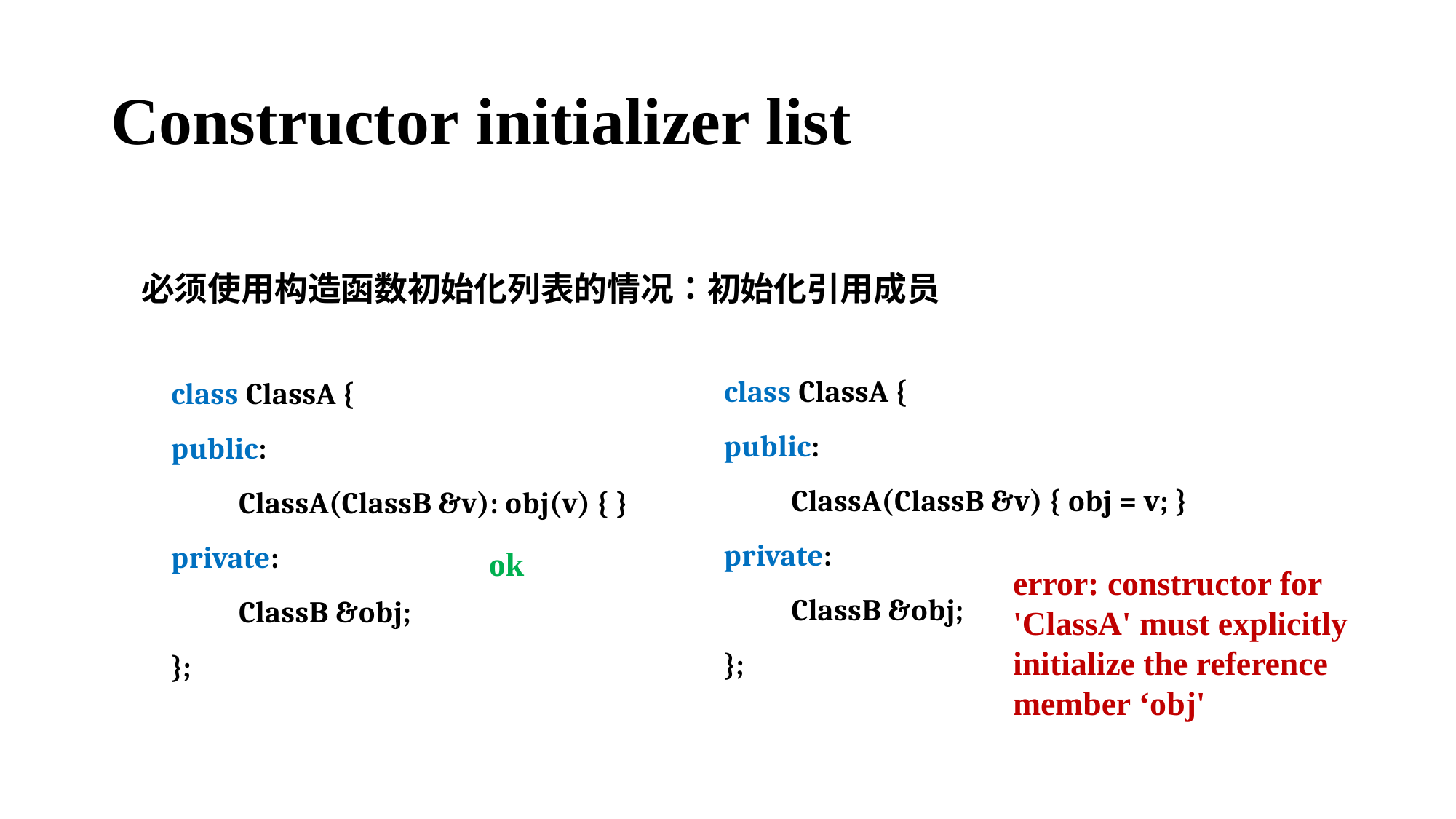

# Constructor initializer list
必须使用构造函数初始化列表的情况：初始化引用成员
class ClassA {
public:
          ClassA(ClassB &v) { obj = v; }
private:
          ClassB &obj;
};
class ClassA {
public:
          ClassA(ClassB &v): obj(v) { }
private:
          ClassB &obj;
};
ok
error: constructor for 'ClassA' must explicitly initialize the reference member ‘obj'